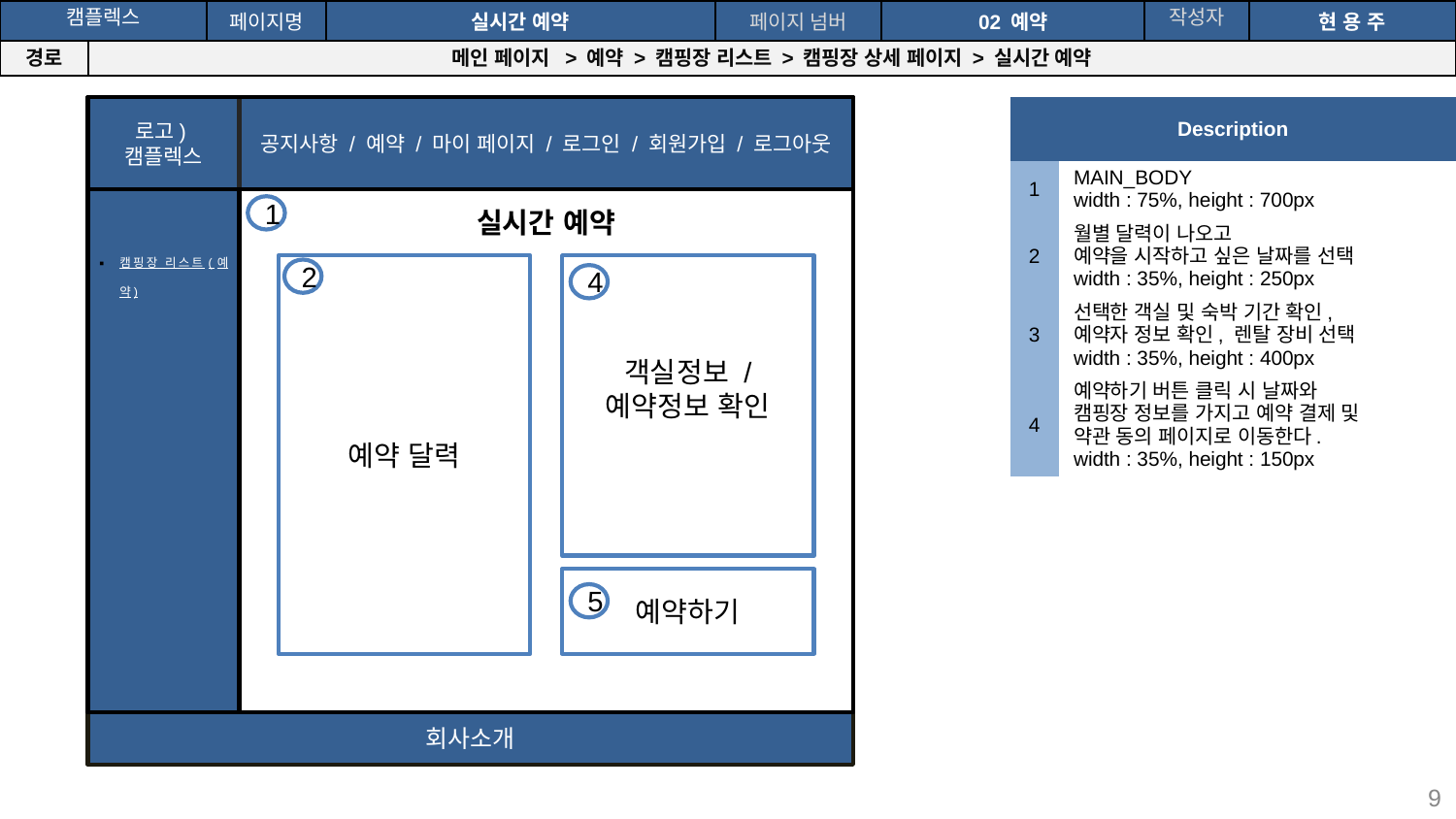

공간(오피스) 대여 시스템
| 캠플렉스 |  | 페이지명 | 실시간 예약 | 페이지 넘버 | 02 예약 | 작성자 | 현 용 주 |
| --- | --- | --- | --- | --- | --- | --- | --- |
| 경로 | 메인 페이지 > 예약 > 캠핑장 리스트 > 캠핑장 상세 페이지 > 실시간 예약 |  |  |  |  |  |  |

| Description |  |
| --- | --- |
| 1 | MAIN\_BODY width : 75%, height : 700px |
| 2 | 월별 달력이 나오고 예약을 시작하고 싶은 날짜를 선택 width : 35%, height : 250px |
| 3 | 선택한 객실 및 숙박 기간 확인, 예약자 정보 확인, 렌탈 장비 선택 width : 35%, height : 400px |
| 4 | 예약하기 버튼 클릭 시 날짜와 캠핑장 정보를 가지고 예약 결제 및 약관 동의 페이지로 이동한다. width : 35%, height : 150px |
로고)
캠플렉스
공지사항 / 예약 / 마이 페이지 / 로그인 / 회원가입 / 로그아웃
회사소개

캠핑장 리스트(예약)

1
실시간 예약
예약 달력
객실정보 / 예약정보 확인

2
4
예약하기
5
9